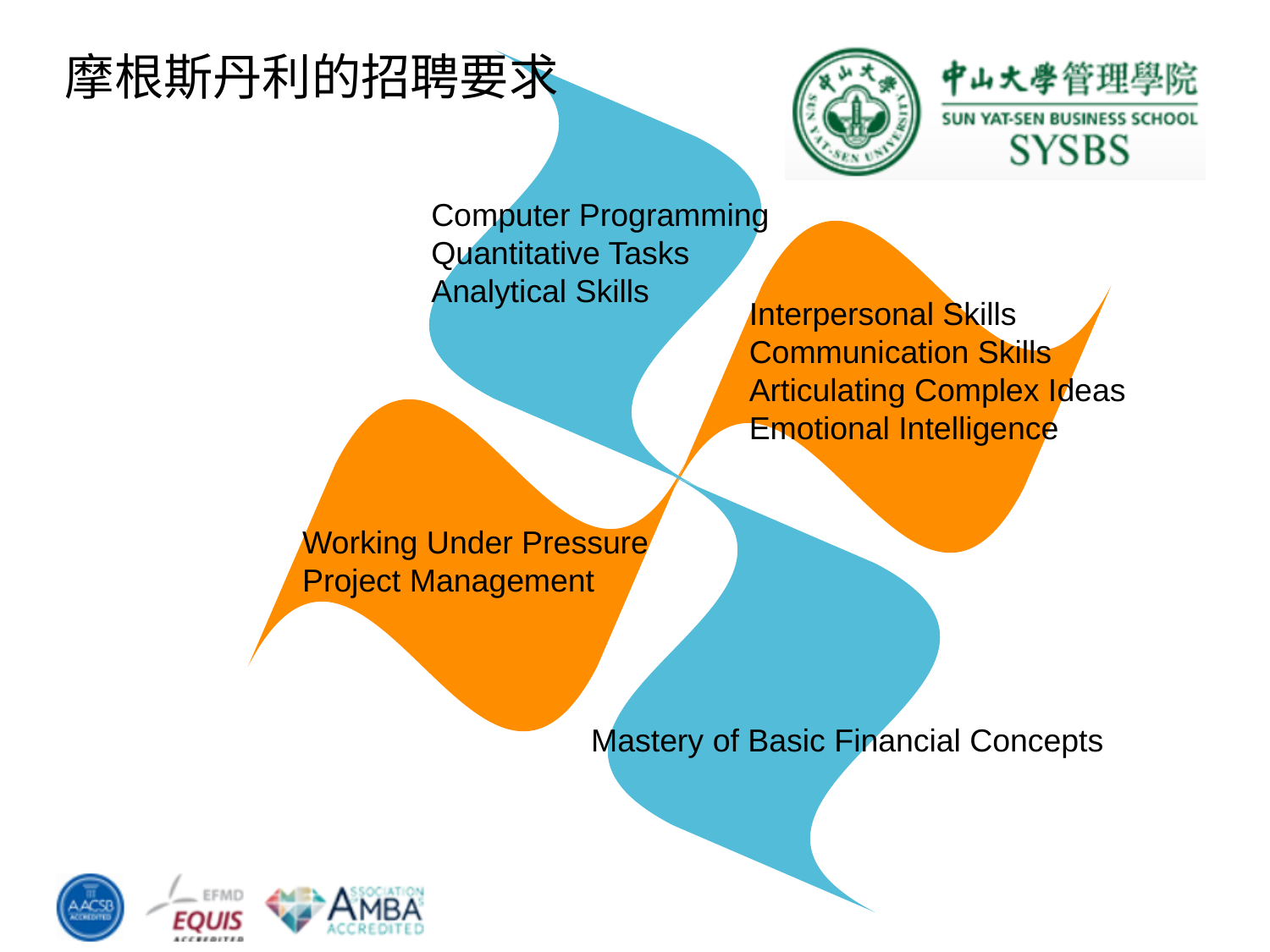

摩根斯丹利的招聘要求
Computer Programming
Quantitative Tasks
Analytical Skills

点击添加文本
Interpersonal Skills
Communication Skills
Articulating Complex Ideas
Emotional Intelligence

点击添加文本
Working Under Pressure
Project Management
点击添加文本
Mastery of Basic Financial Concepts
点击添加文本